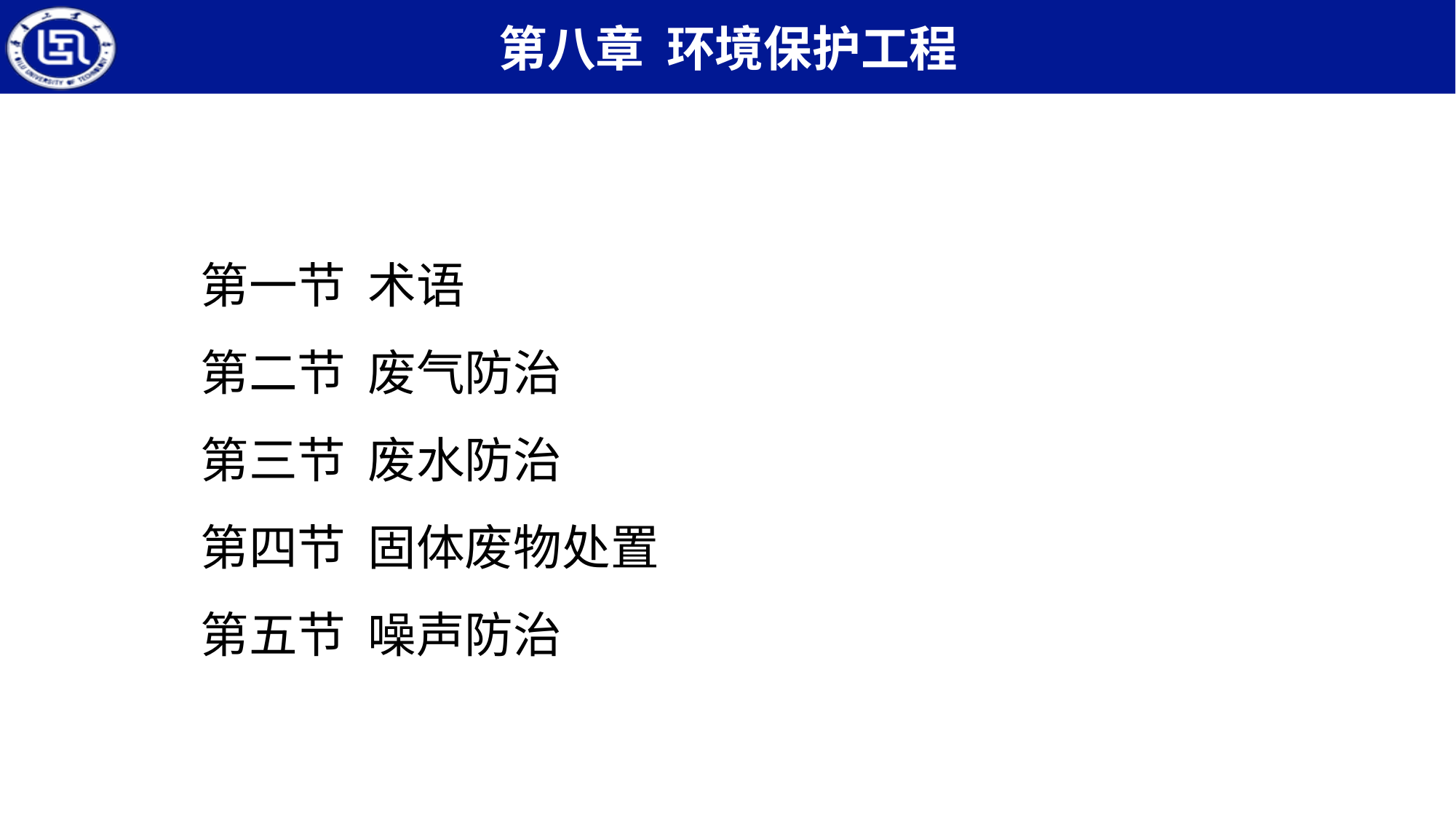

第一节  术语
          第二节  废气防治
          第三节  废水防治
          第四节  固体废物处置
          第五节  噪声防治